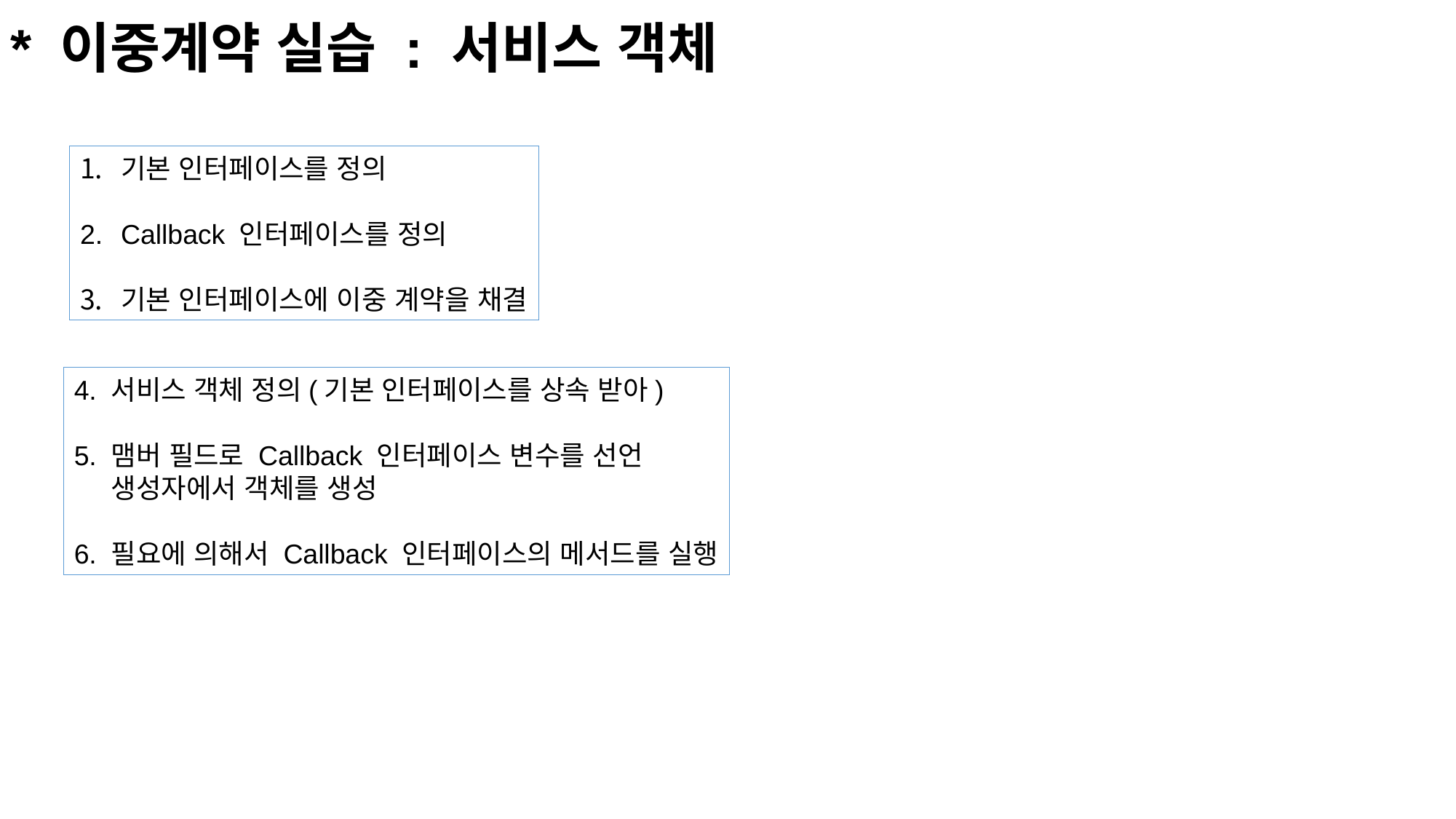

* 이중계약 실습 : 서비스 객체

기본 인터페이스를 정의

Callback 인터페이스를 정의

기본 인터페이스에 이중 계약을 채결
4. 서비스 객체 정의(기본 인터페이스를 상속 받아)

5. 맴버 필드로 Callback 인터페이스 변수를 선언
    생성자에서 객체를 생성

6. 필요에 의해서 Callback 인터페이스의 메서드를 실행